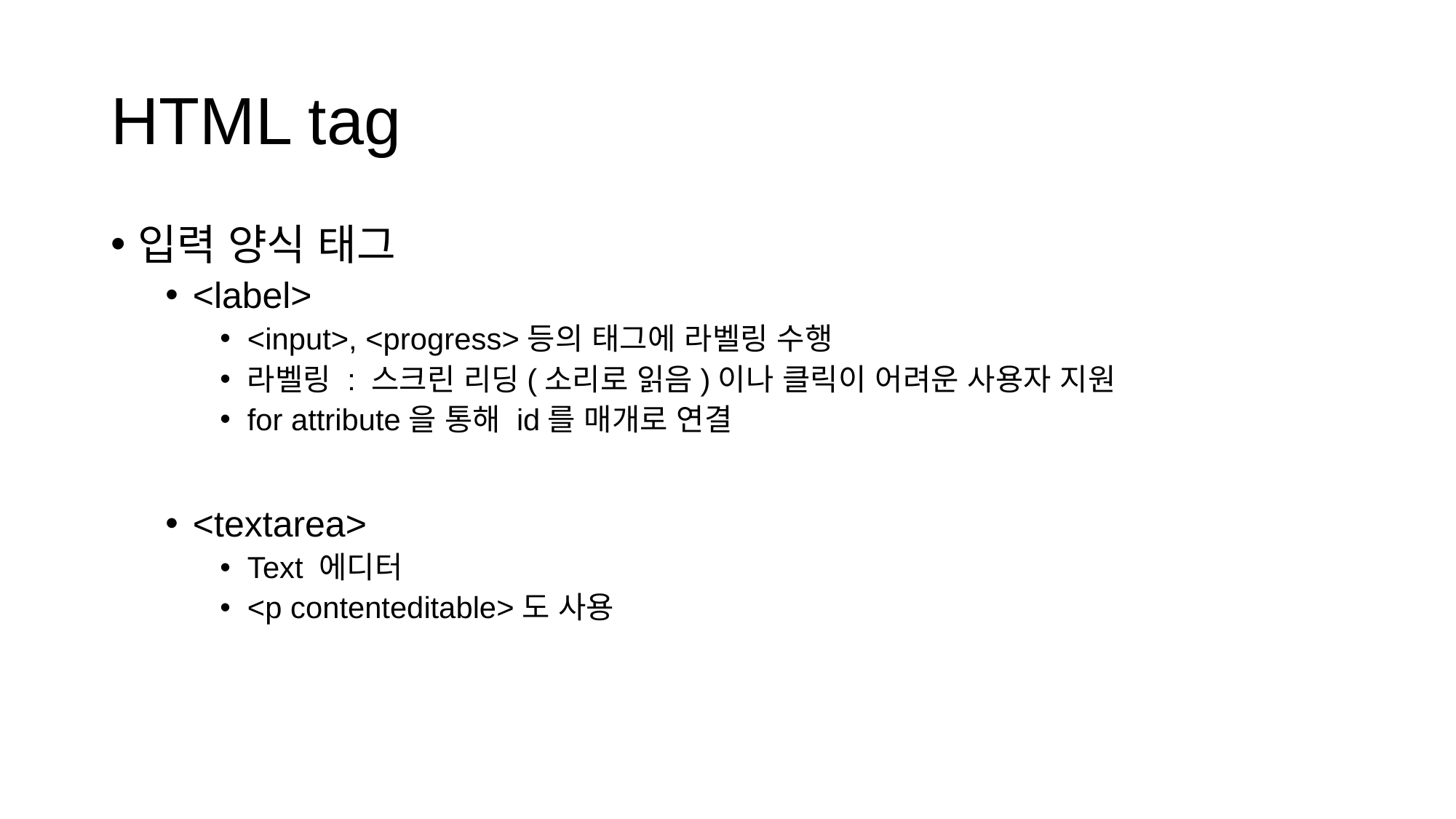

# HTML tag
입력 양식 태그
<label>
<input>, <progress>등의 태그에 라벨링 수행
라벨링 : 스크린 리딩(소리로 읽음)이나 클릭이 어려운 사용자 지원
for attribute을 통해 id를 매개로 연결

<textarea>
Text 에디터
<p contenteditable>도 사용